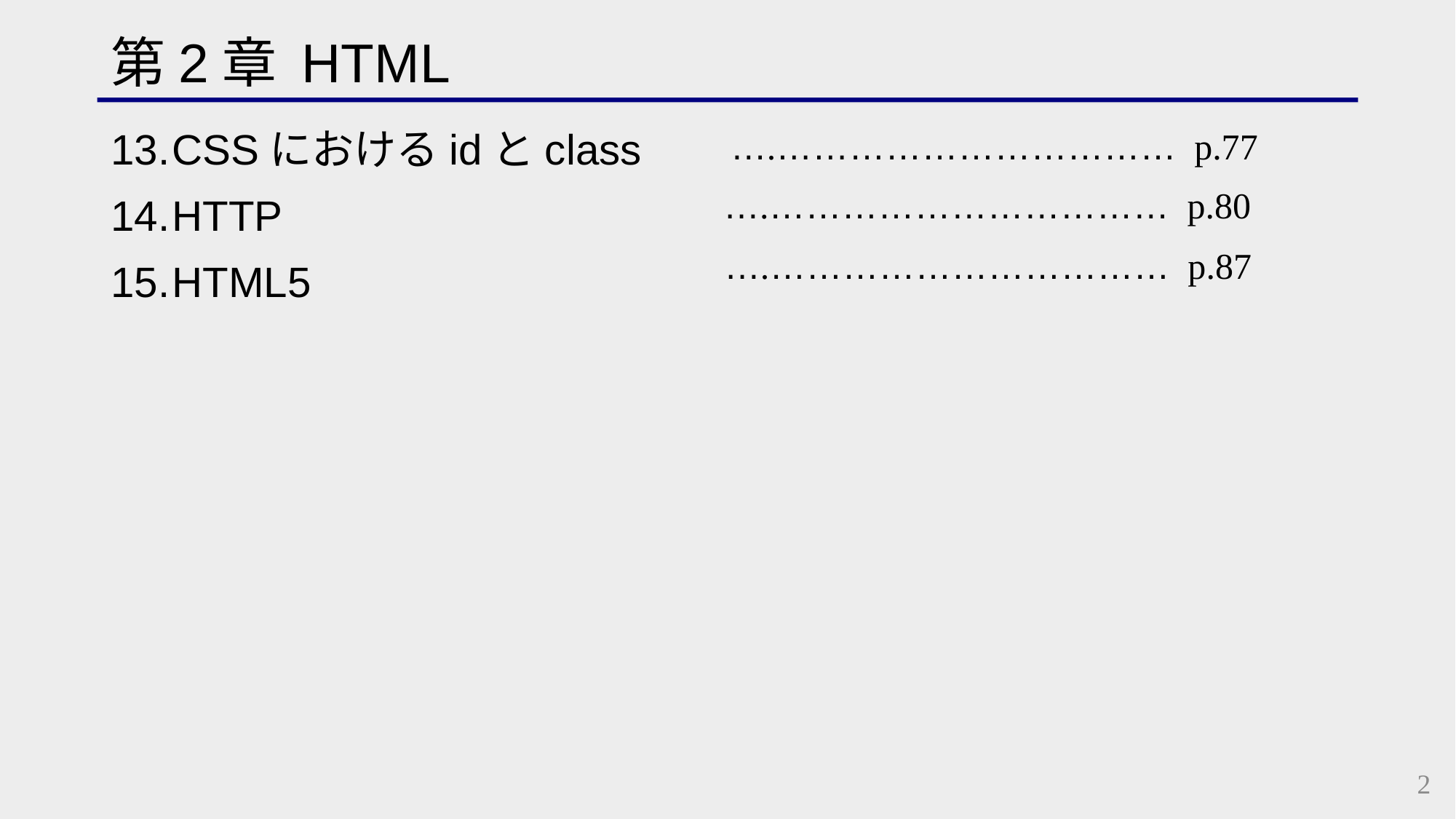

# 第2章 HTML
CSSにおけるidとclass
HTTP
HTML5
….……………………………  p.77
….……………………………  p.80
….……………………………  p.87
2